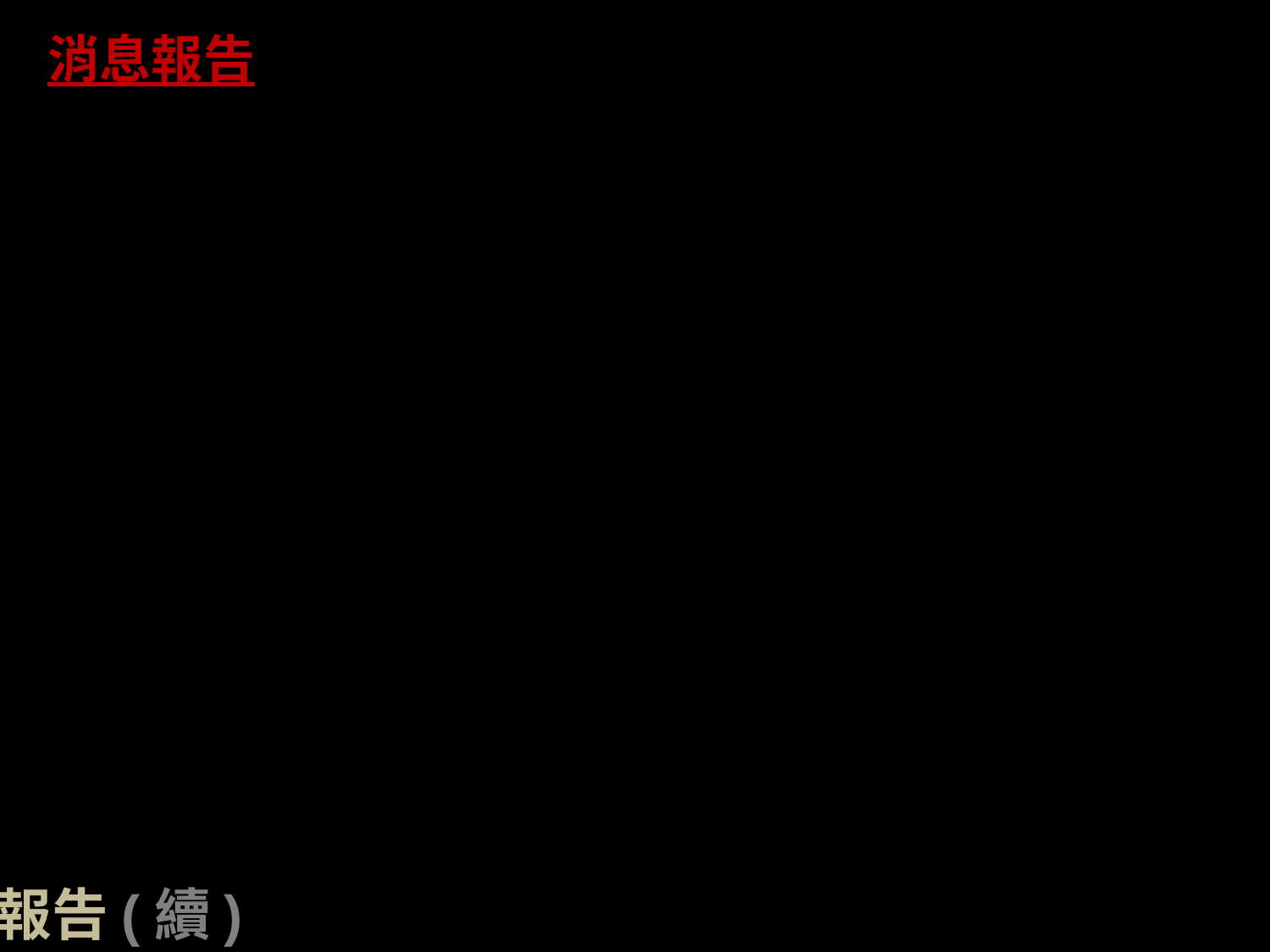

消息報告
歡迎今日新來的朋友 一同參加主日禮拜，願主祝福
今日兩堂禮拜由羅興隆牧師證道，謝謝他帶來美好的信息；也感謝今日準備愛餐的兄姊
本會訂於 10/14 (日)配合中會浄灘活動，同時合併野外禮拜，詳見佈告欄，因名額有限，請於 9/16 (日) 前報名，每人酌收餐費 100 元，擬參加者請填寫於佈告欄的報名表
本會訂於今日下午 5 點於榮星花園舉辦中秋賞月,由各家準備飲食共享,邀請大家參與。

報告(續)